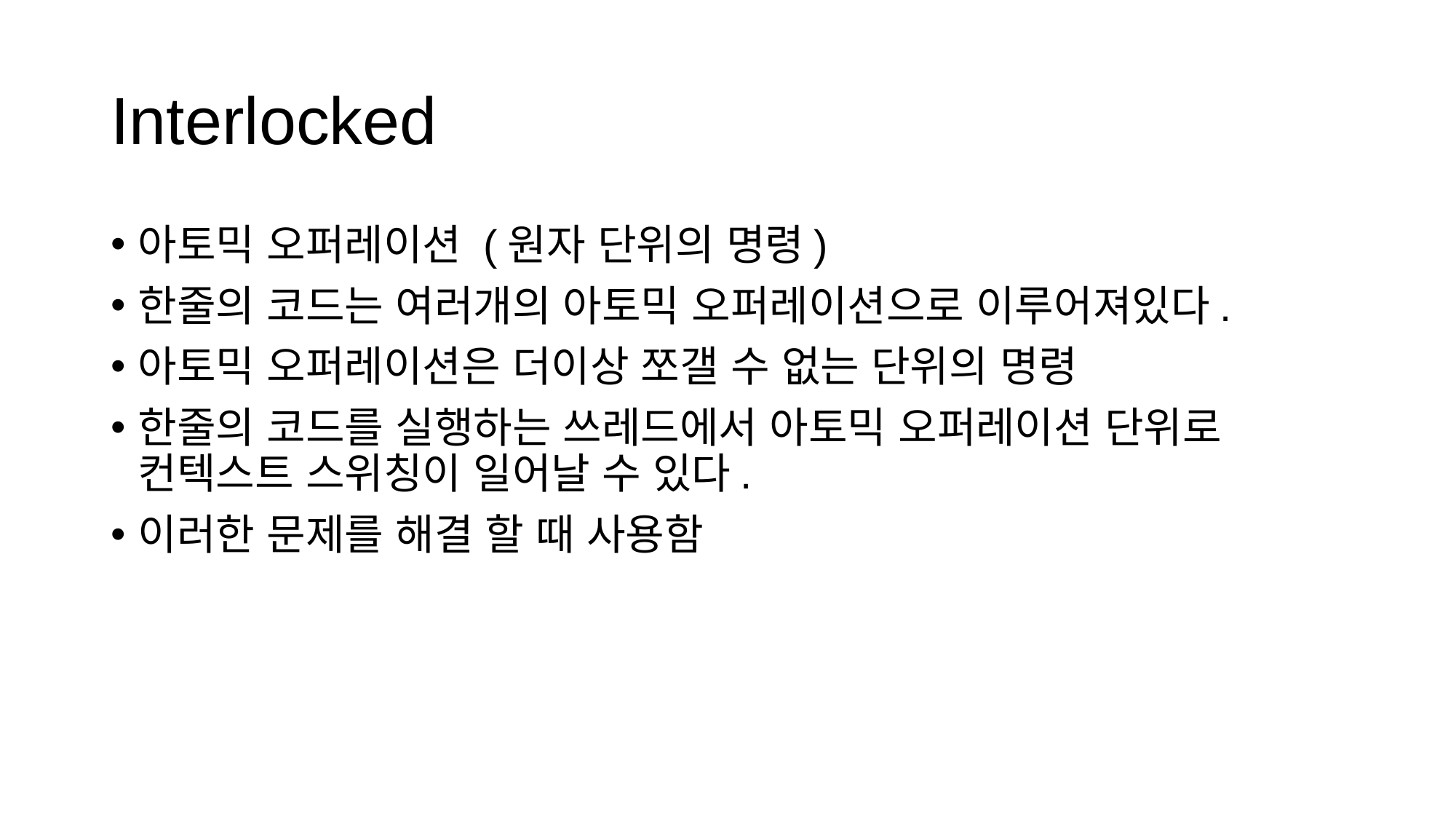

# Interlocked
아토믹 오퍼레이션 (원자 단위의 명령)
한줄의 코드는 여러개의 아토믹 오퍼레이션으로 이루어져있다.
아토믹 오퍼레이션은 더이상 쪼갤 수 없는 단위의 명령
한줄의 코드를 실행하는 쓰레드에서 아토믹 오퍼레이션 단위로 컨텍스트 스위칭이 일어날 수 있다.
이러한 문제를 해결 할 때 사용함